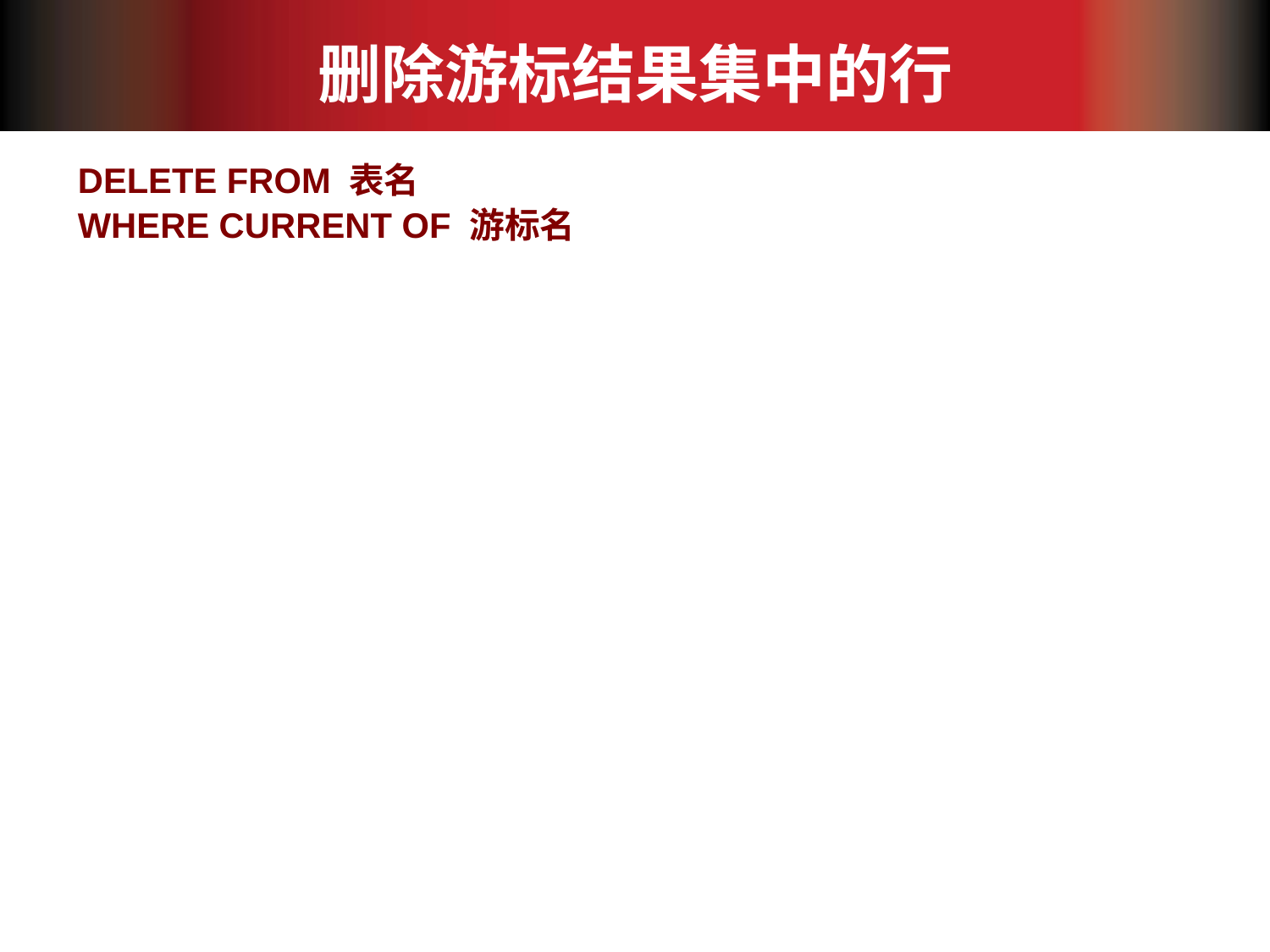

# 删除游标结果集中的行
DELETE FROM 表名
WHERE CURRENT OF 游标名